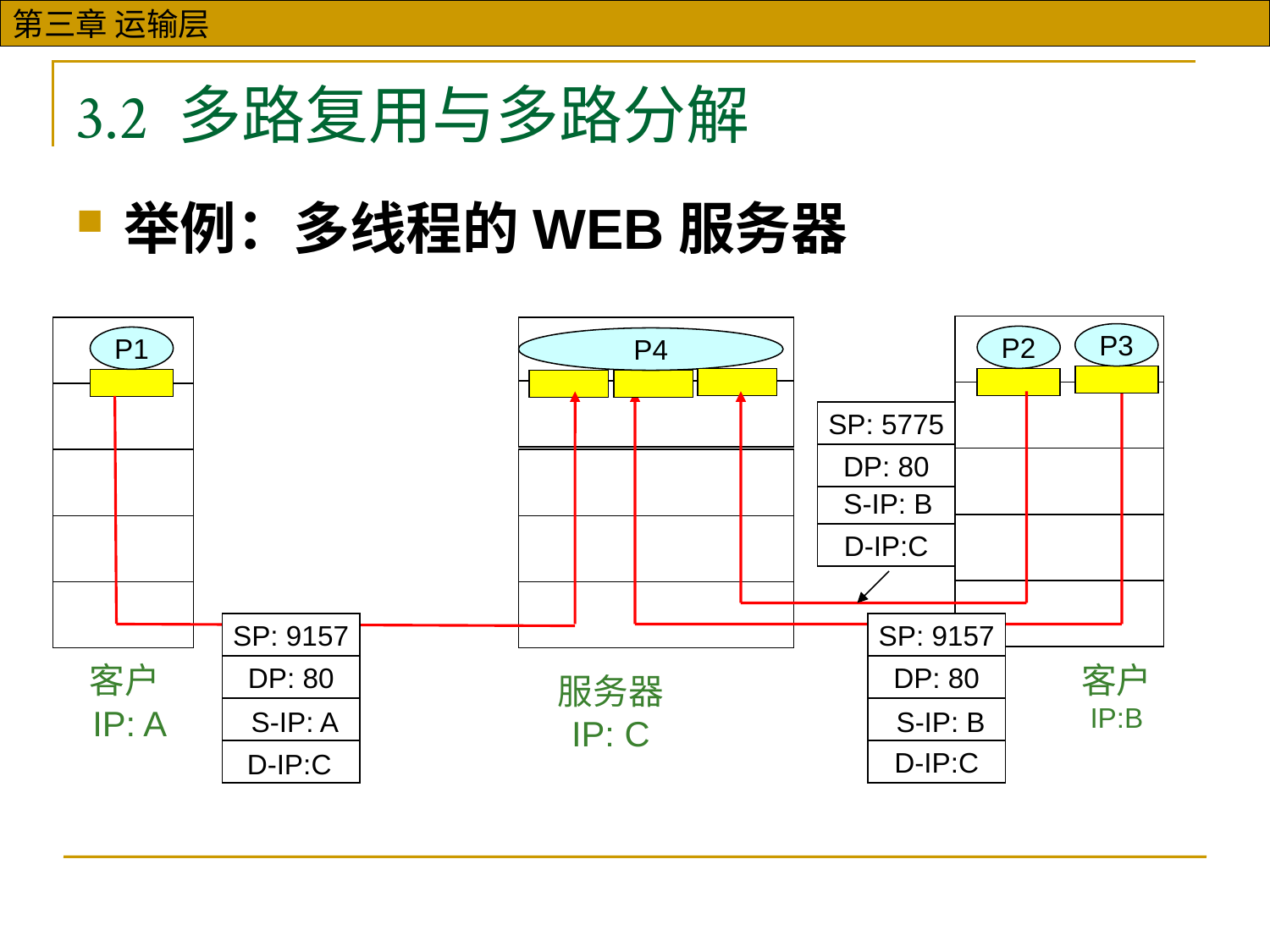

# 3.2 多路复用与多路分解
举例：多线程的WEB服务器

客户
IP:B

P3
P2
P1

P4

SP: 5775
DP: 80
S-IP: B

D-IP:C

SP: 9157
DP: 80
S-IP: A
D-IP:C

SP: 9157
DP: 80

S-IP: B
D-IP:C

客户
 IP: A
服务器
IP: C
15